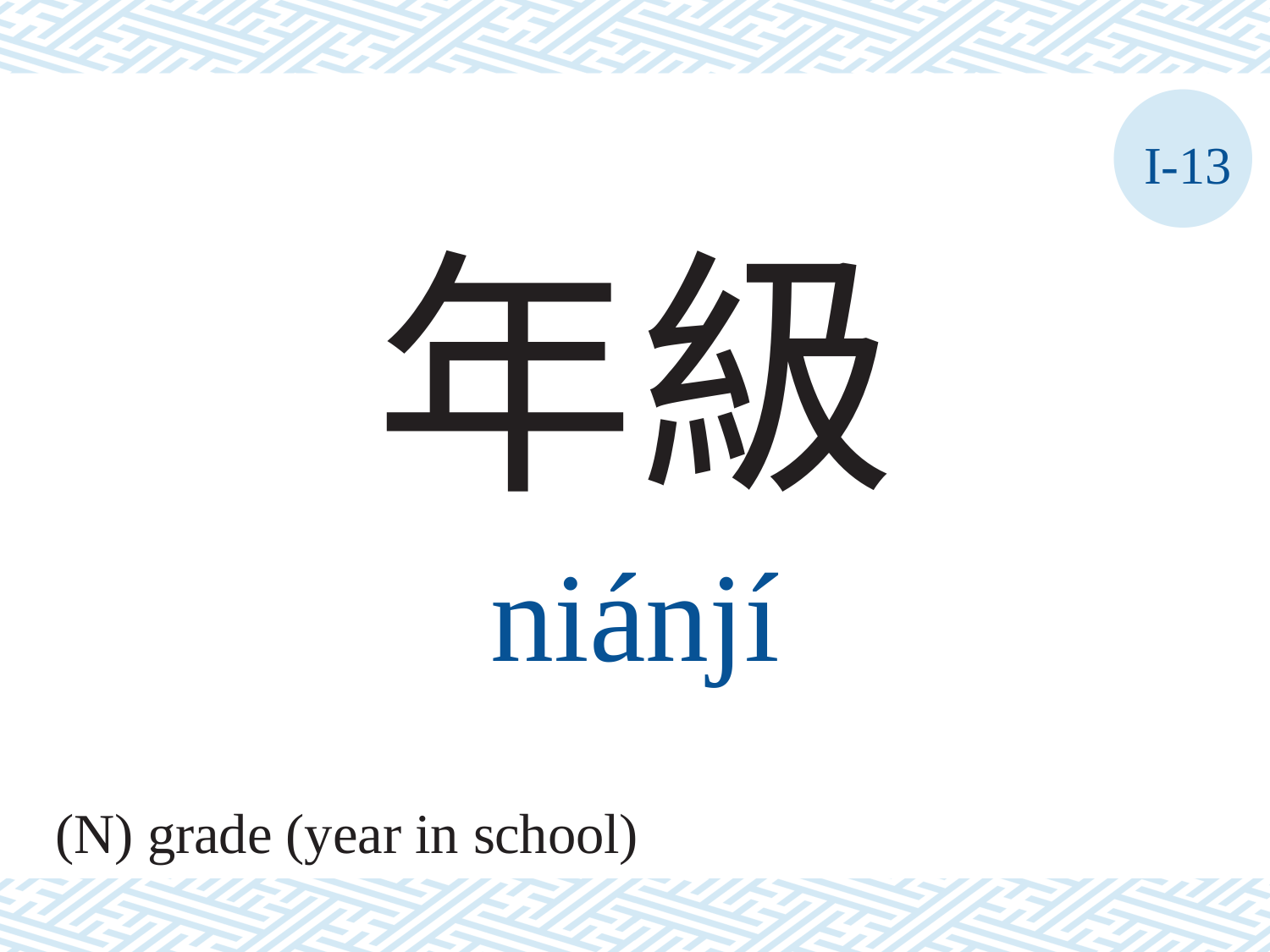

I-13
年級
niánjí
(N) grade (year in school)